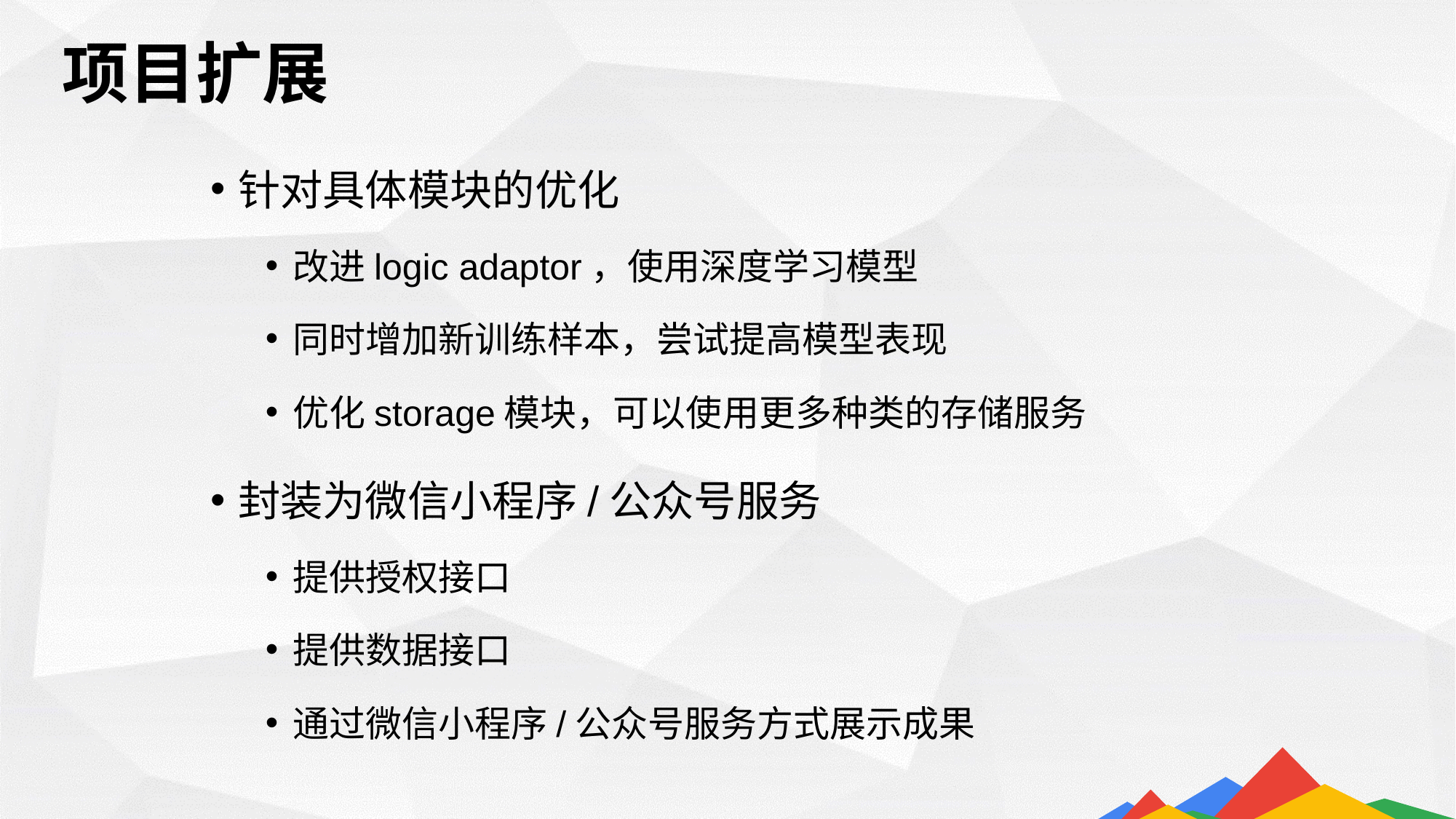

项目扩展
针对具体模块的优化
改进logic adaptor，使用深度学习模型
同时增加新训练样本，尝试提高模型表现
优化storage模块，可以使用更多种类的存储服务
封装为微信小程序/公众号服务
提供授权接口
提供数据接口
通过微信小程序/公众号服务方式展示成果